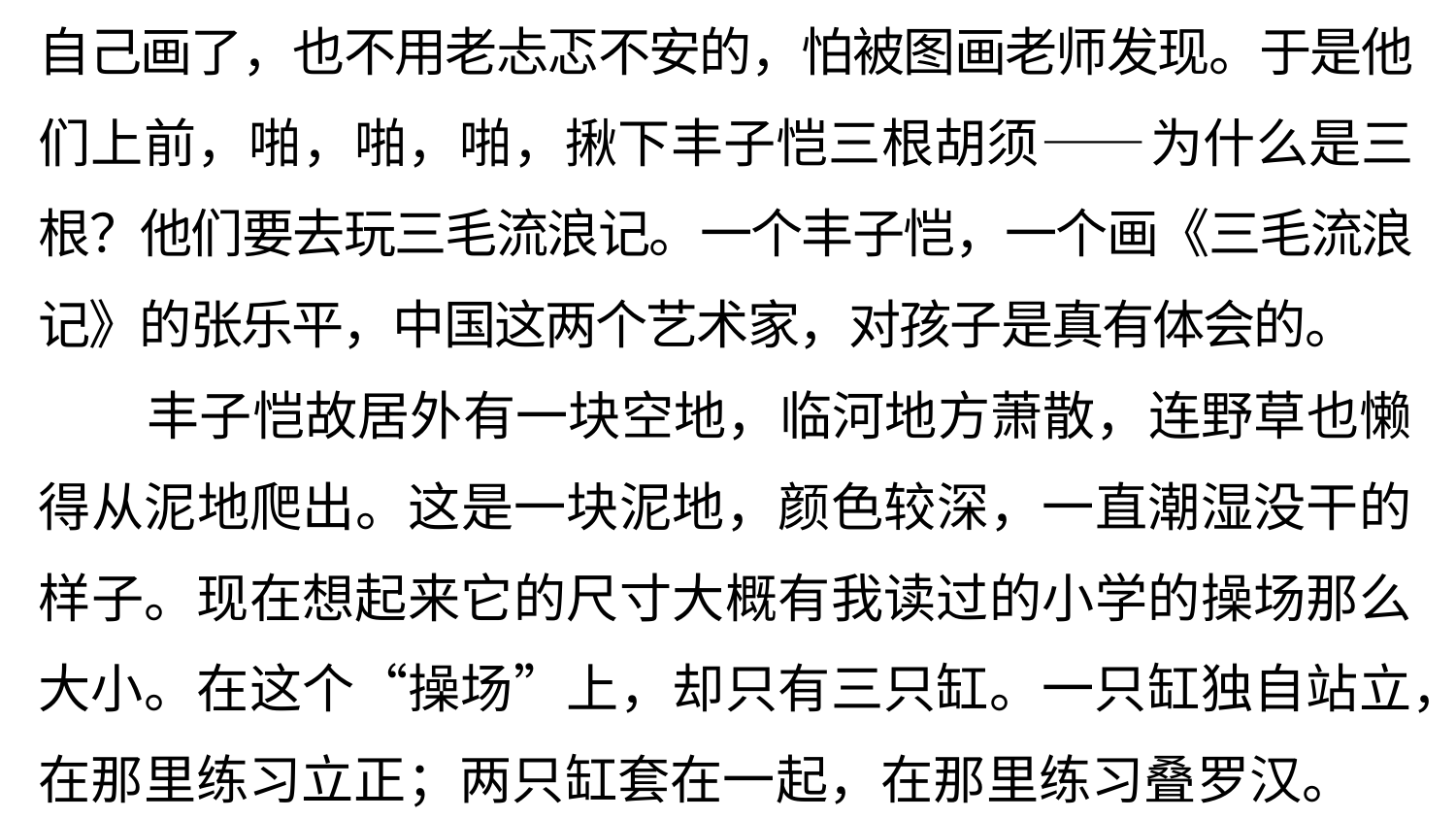

自己画了，也不用老忐忑不安的，怕被图画老师发现。于是他们上前，啪，啪，啪，揪下丰子恺三根胡须——为什么是三根？他们要去玩三毛流浪记。一个丰子恺，一个画《三毛流浪记》的张乐平，中国这两个艺术家，对孩子是真有体会的。
        丰子恺故居外有一块空地，临河地方萧散，连野草也懒得从泥地爬出。这是一块泥地，颜色较深，一直潮湿没干的样子。现在想起来它的尺寸大概有我读过的小学的操场那么大小。在这个“操场”上，却只有三只缸。一只缸独自站立，在那里练习立正；两只缸套在一起，在那里练习叠罗汉。